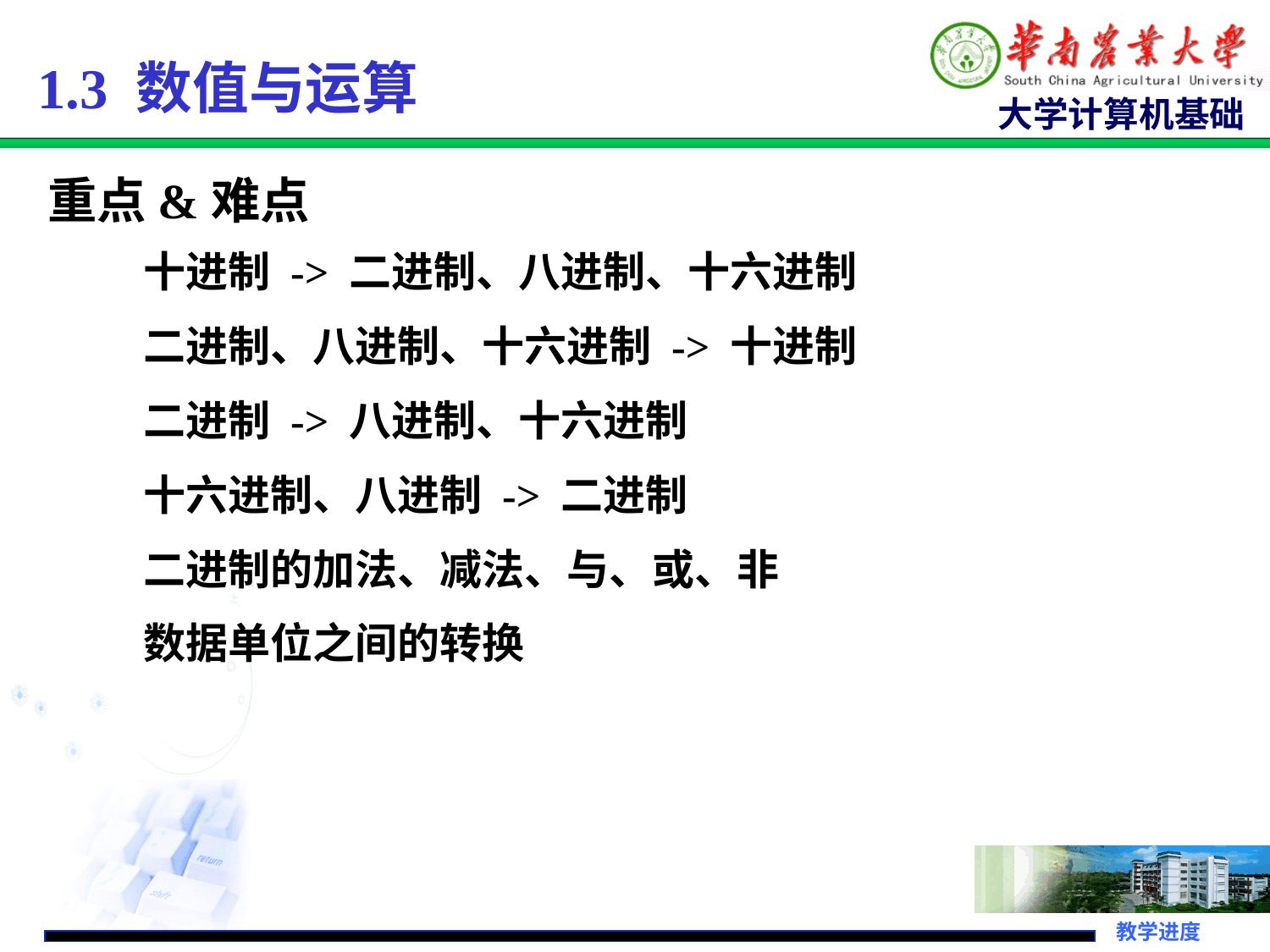

1.3 数值与运算
重点&难点
        十进制 -> 二进制、八进制、十六进制
        二进制、八进制、十六进制 -> 十进制
        二进制 -> 八进制、十六进制
        十六进制、八进制 -> 二进制
        二进制的加法、减法、与、或、非
        数据单位之间的转换